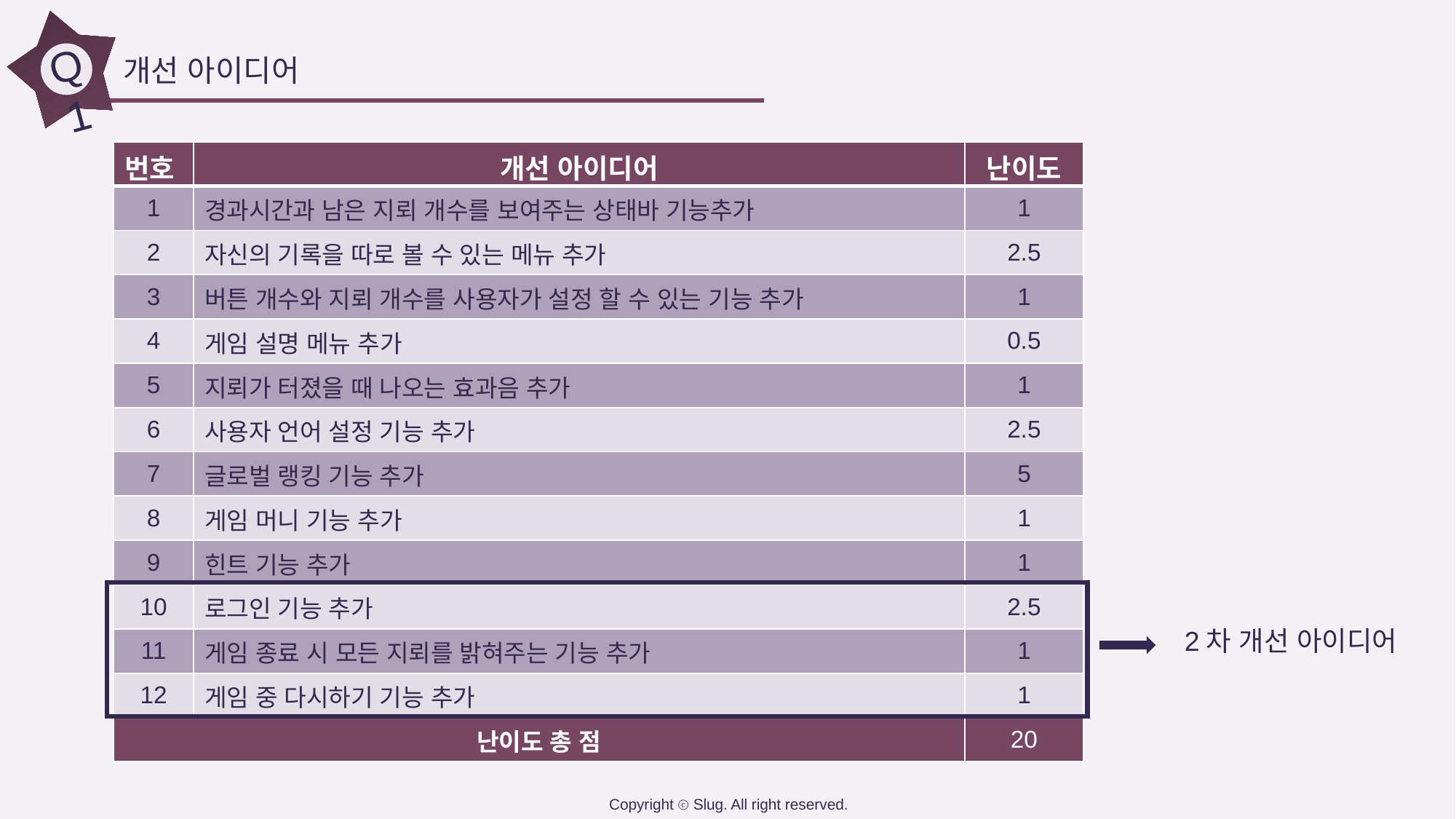

Q1
개선 아이디어
| 번호 | 개선 아이디어 | 난이도 |
| --- | --- | --- |
| 1 | 경과시간과 남은 지뢰 개수를 보여주는 상태바 기능추가 | 1 |
| 2 | 자신의 기록을 따로 볼 수 있는 메뉴 추가 | 2.5 |
| 3 | 버튼 개수와 지뢰 개수를 사용자가 설정 할 수 있는 기능 추가 | 1 |
| 4 | 게임 설명 메뉴 추가 | 0.5 |
| 5 | 지뢰가 터졌을 때 나오는 효과음 추가 | 1 |
| 6 | 사용자 언어 설정 기능 추가 | 2.5 |
| 7 | 글로벌 랭킹 기능 추가 | 5 |
| 8 | 게임 머니 기능 추가 | 1 |
| 9 | 힌트 기능 추가 | 1 |
| 10 | 로그인 기능 추가 | 2.5 |
| 11 | 게임 종료 시 모든 지뢰를 밝혀주는 기능 추가 | 1 |
| 12 | 게임 중 다시하기 기능 추가 | 1 |
| 난이도 총 점 |  | 20 |

2차 개선 아이디어

Copyright ⓒ Slug. All right reserved.